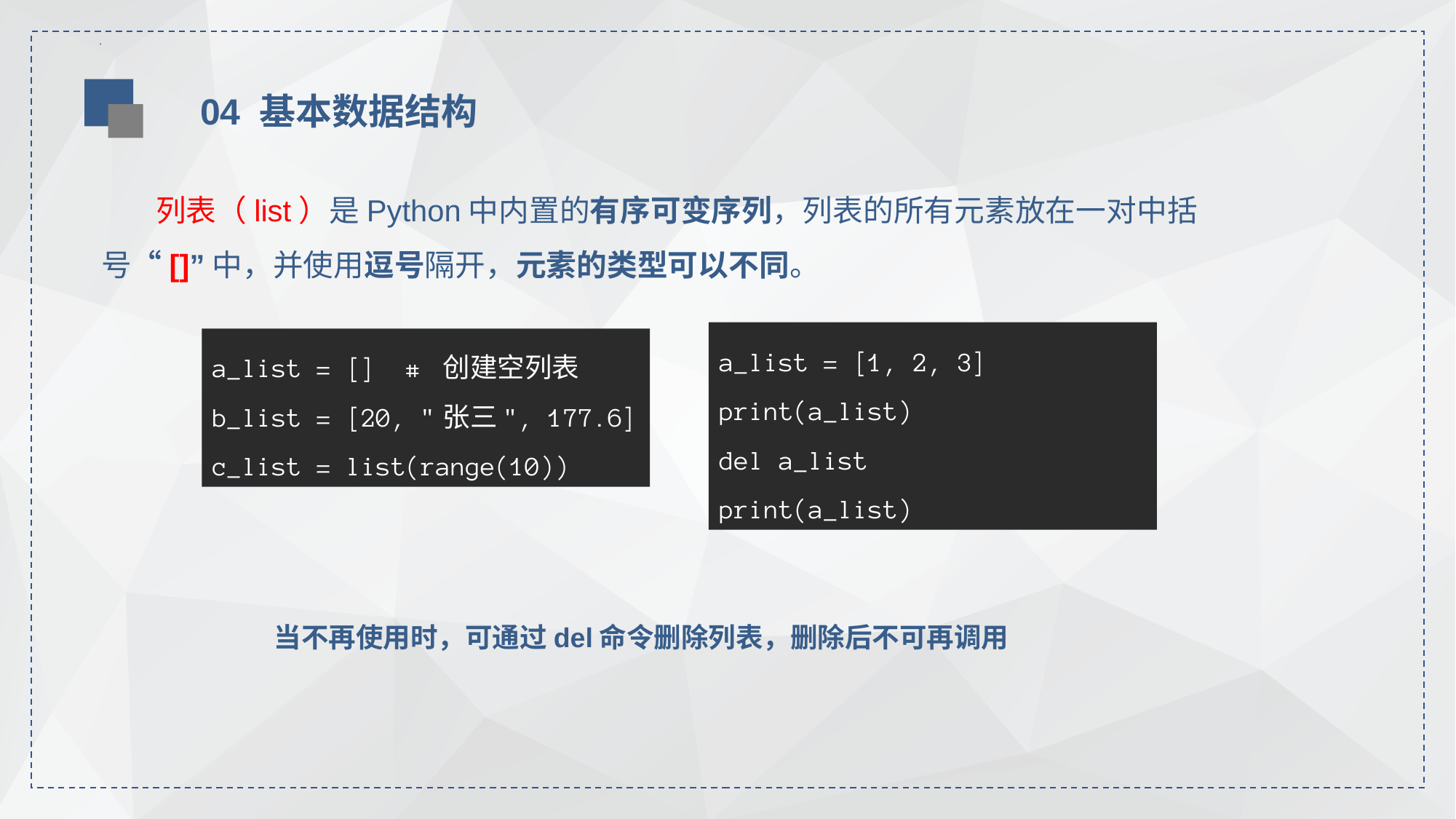

04 基本数据结构
列表（list）是Python中内置的有序可变序列，列表的所有元素放在一对中括号“[]”中，并使用逗号隔开，元素的类型可以不同。
a_list = [1, 2, 3]
print(a_list)
del a_list
print(a_list)
a_list = []  # 创建空列表
b_list = [20, "张三", 177.6]
c_list = list(range(10))
当不再使用时，可通过del命令删除列表，删除后不可再调用